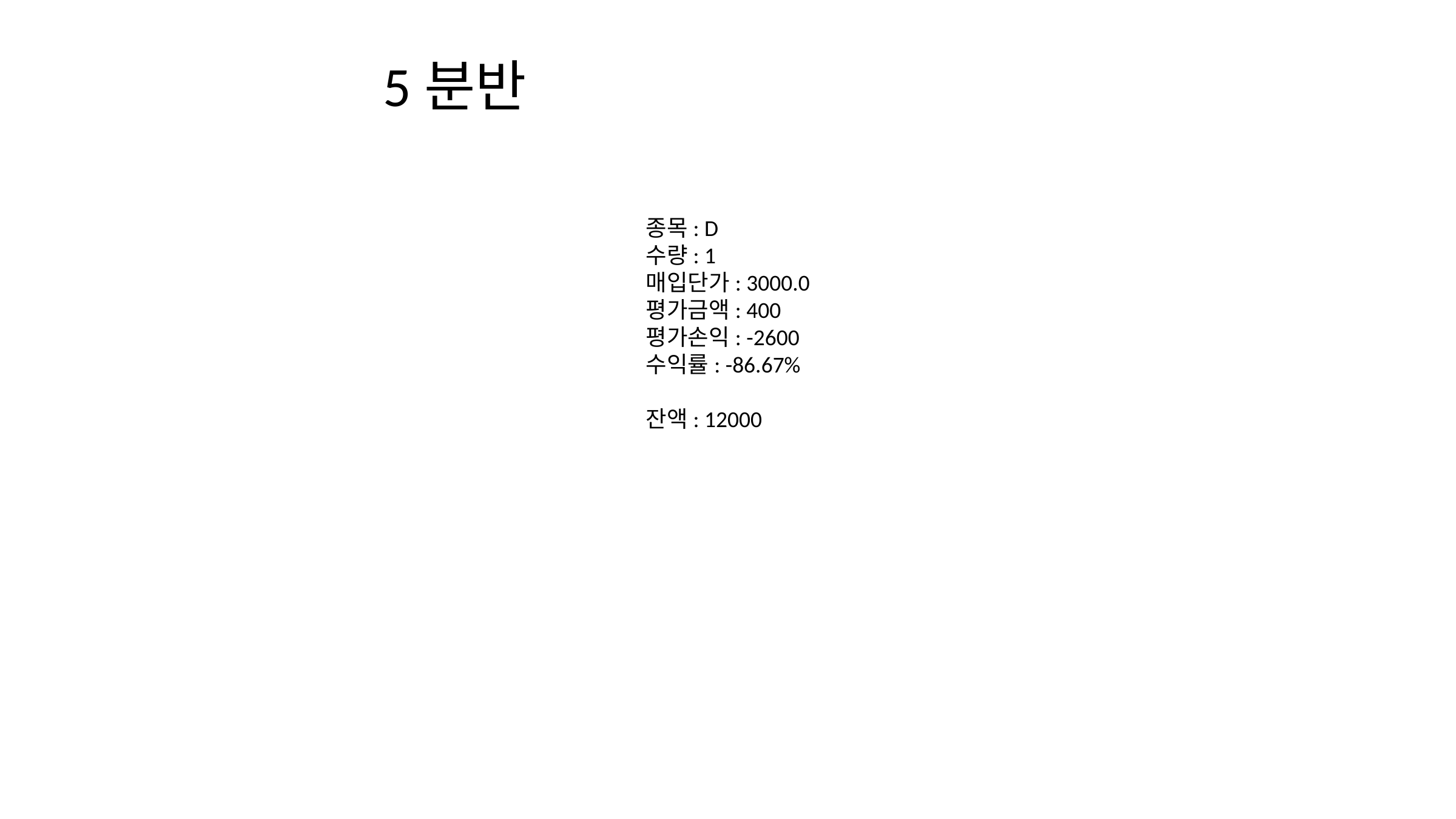

# 5분반

종목: D
수량: 1
매입단가: 3000.0
평가금액: 400
평가손익: -2600
수익률: -86.67%
잔액: 12000